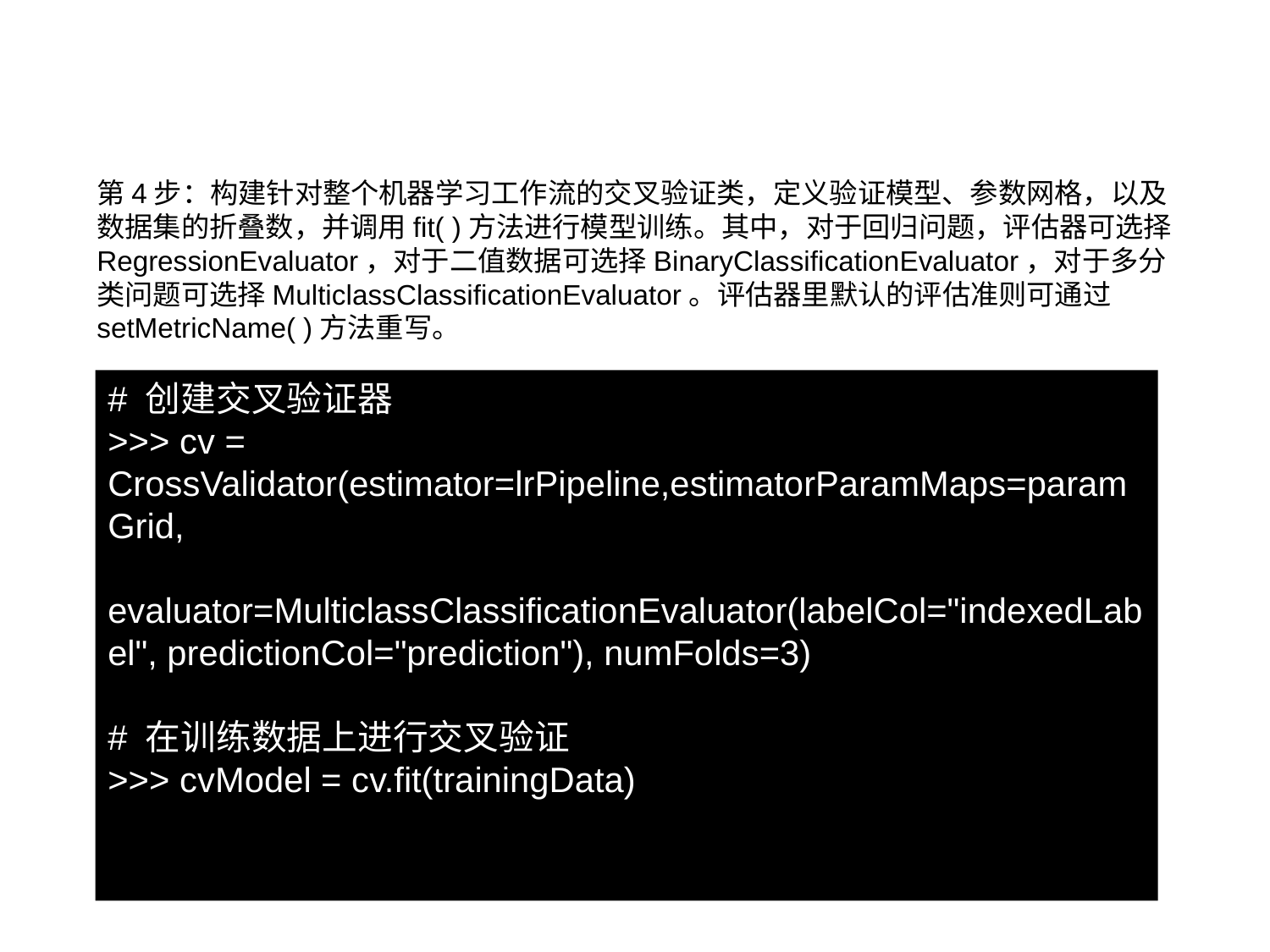

9.11.2 用交叉验证选择模型
第4步：构建针对整个机器学习工作流的交叉验证类，定义验证模型、参数网格，以及数据集的折叠数，并调用fit( )方法进行模型训练。其中，对于回归问题，评估器可选择RegressionEvaluator，对于二值数据可选择BinaryClassificationEvaluator，对于多分类问题可选择MulticlassClassificationEvaluator。评估器里默认的评估准则可通过setMetricName( )方法重写。
# 创建交叉验证器
>>> cv = CrossValidator(estimator=lrPipeline,estimatorParamMaps=paramGrid,
                 evaluator=MulticlassClassificationEvaluator(labelCol="indexedLabel", predictionCol="prediction"), numFolds=3)

# 在训练数据上进行交叉验证
>>> cvModel = cv.fit(trainingData)